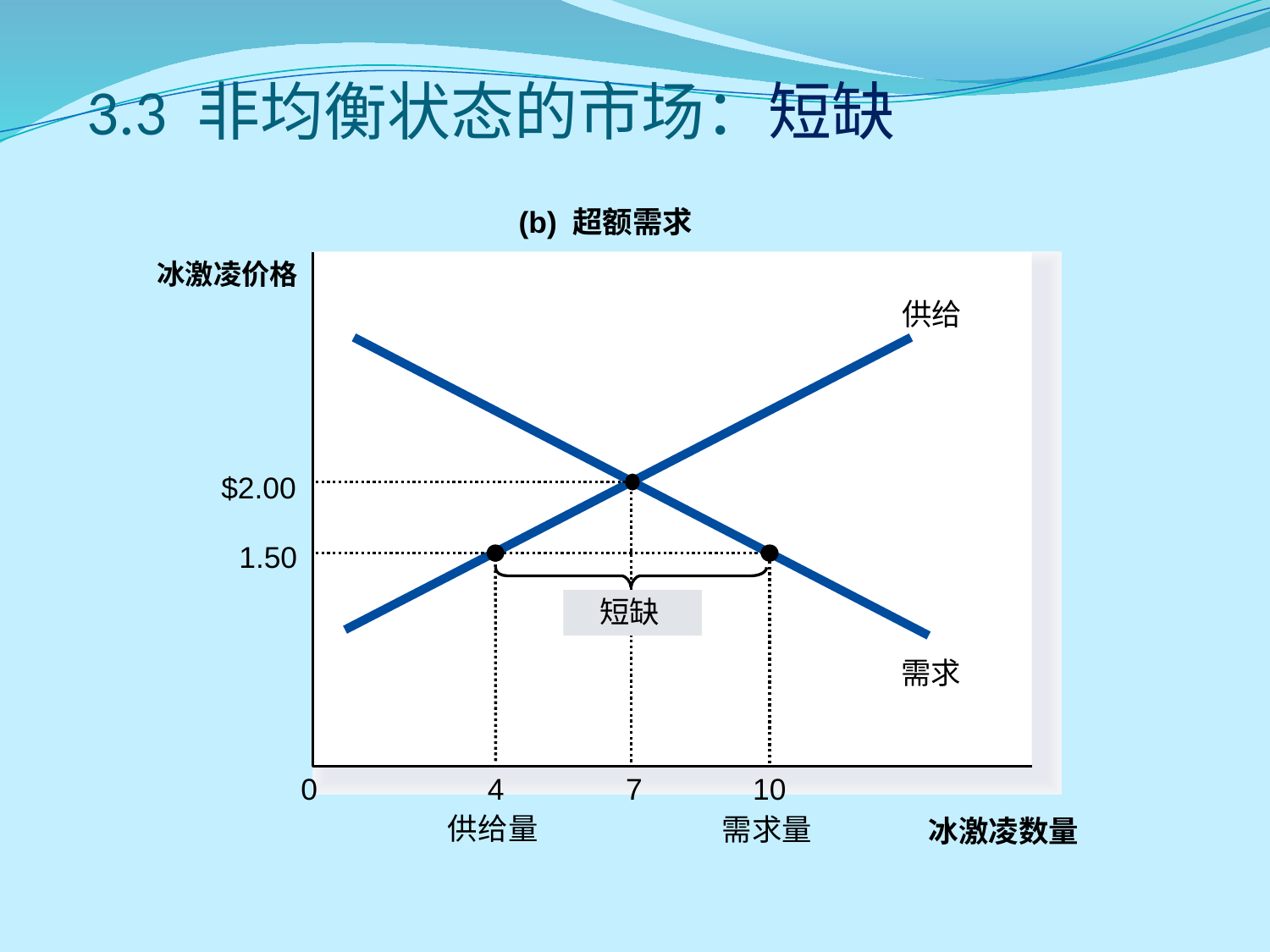

# 3.3 非均衡状态的市场：短缺
(b) 超额需求

冰激凌价格

供给

需求
$2.00

7
1.50

10

4

   短缺
0
 供给量

   需求量

冰激凌数量
26